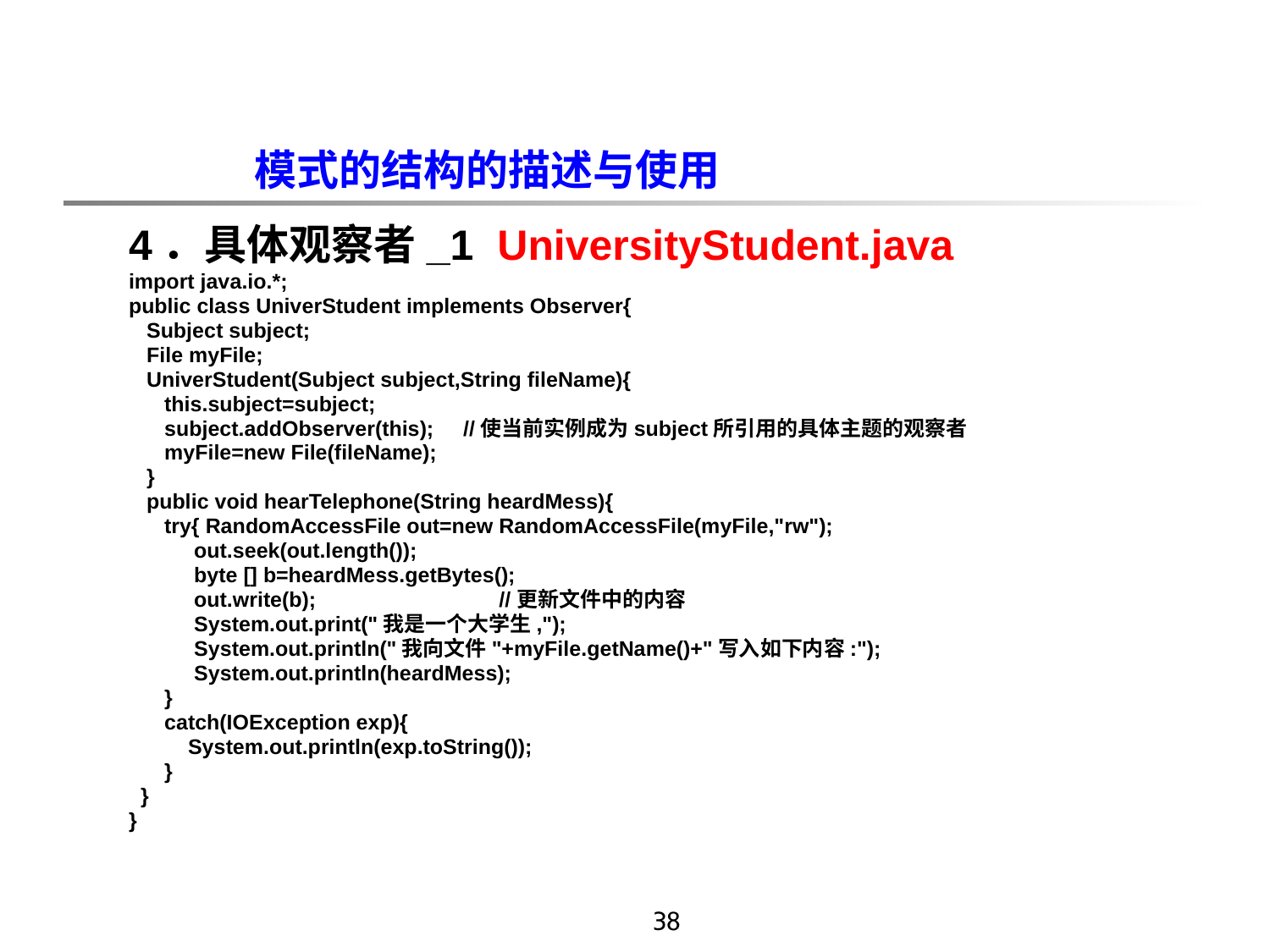

模式的结构的描述与使用

4．具体观察者_1  UniversityStudent.java
import java.io.*;
public class UniverStudent implements Observer{
   Subject subject;
   File myFile;
   UniverStudent(Subject subject,String fileName){
      this.subject=subject;
      subject.addObserver(this);     //使当前实例成为subject所引用的具体主题的观察者
      myFile=new File(fileName);
   }
   public void hearTelephone(String heardMess){
      try{ RandomAccessFile out=new RandomAccessFile(myFile,"rw");
           out.seek(out.length());
           byte [] b=heardMess.getBytes();
           out.write(b);                               //更新文件中的内容
           System.out.print("我是一个大学生,");
           System.out.println("我向文件"+myFile.getName()+"写入如下内容:");
           System.out.println(heardMess);
      }
      catch(IOException exp){
          System.out.println(exp.toString());
      }
  }
}

38